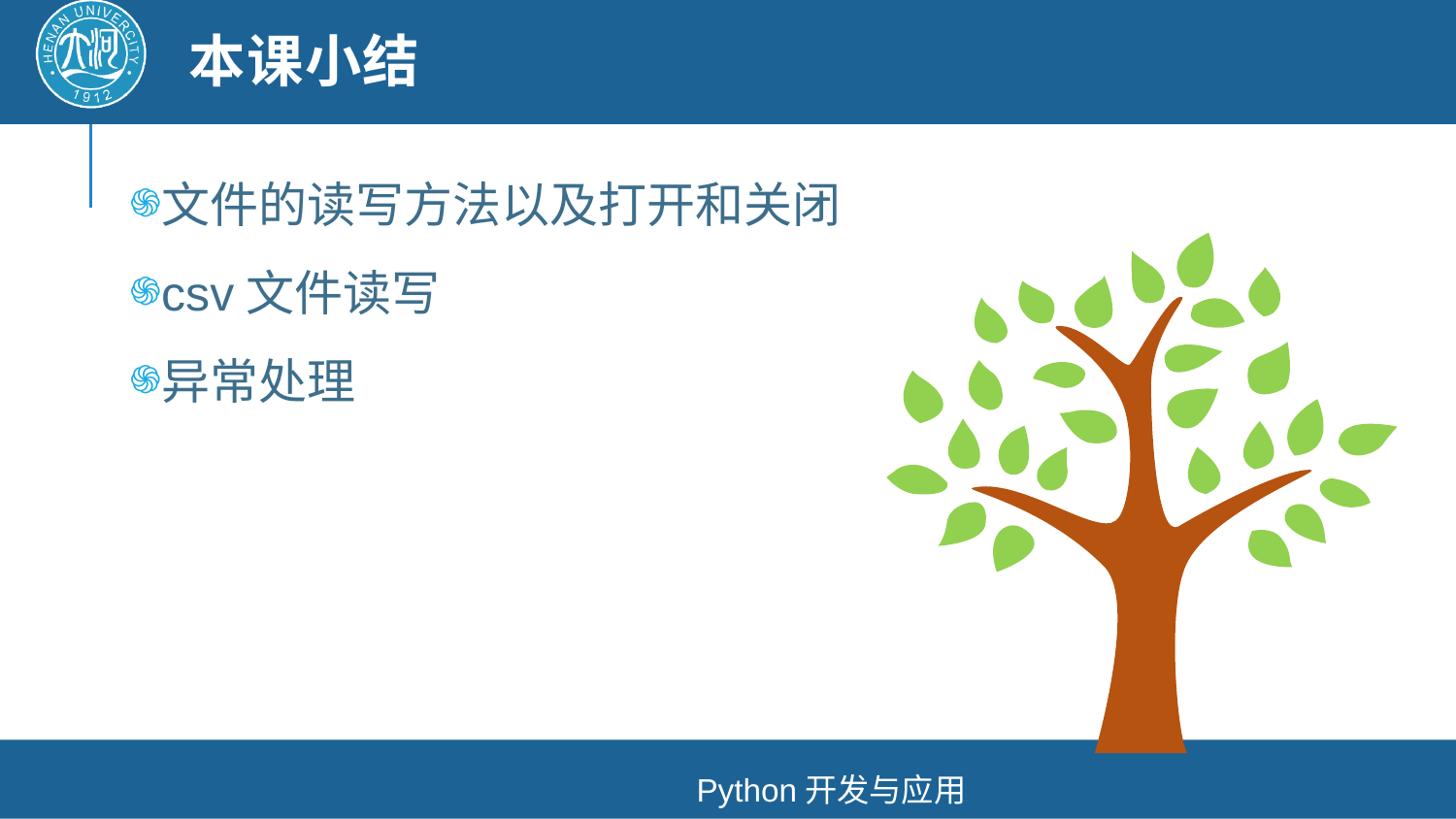

# 本课小结
文件的读写方法以及打开和关闭
csv文件读写
异常处理

Python开发与应用
44